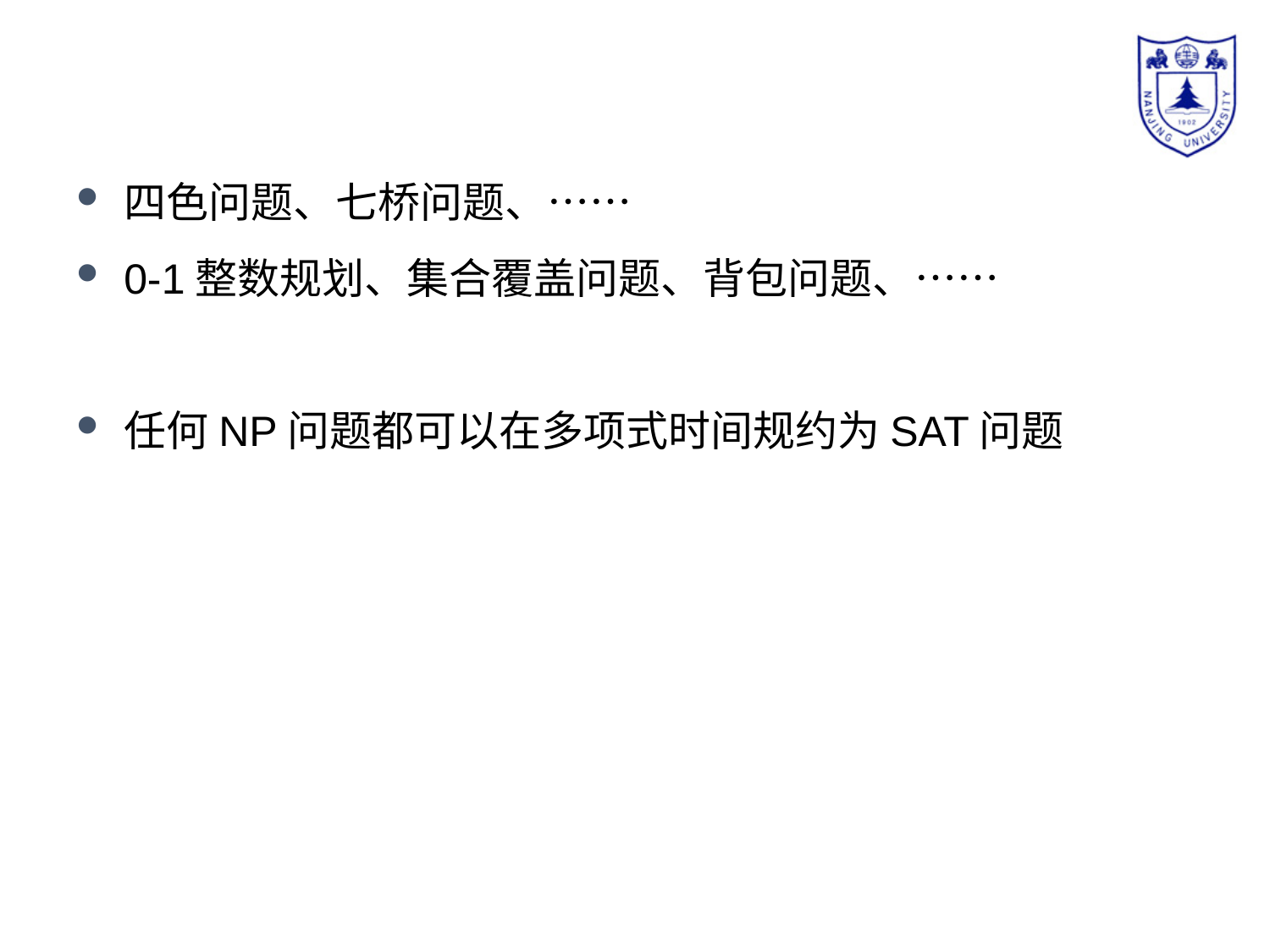

#
四色问题、七桥问题、……
0-1整数规划、集合覆盖问题、背包问题、……

任何NP问题都可以在多项式时间规约为SAT问题

17